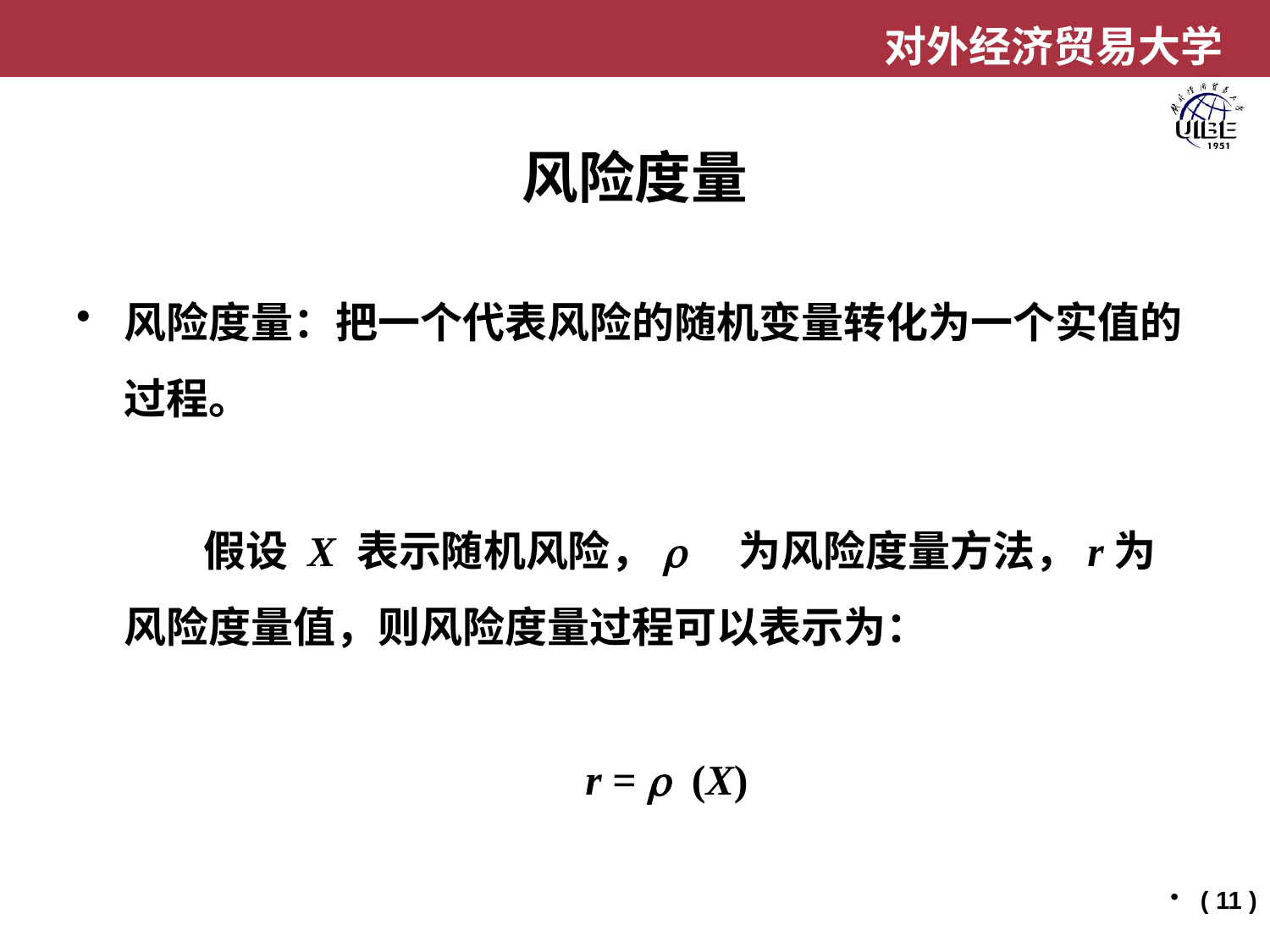

# 风险度量
风险度量：把一个代表风险的随机变量转化为一个实值的过程。

　　　假设 X 表示随机风险，ρ  为风险度量方法，r为风险度量值，则风险度量过程可以表示为：

r = ρ (X)
( 11 )